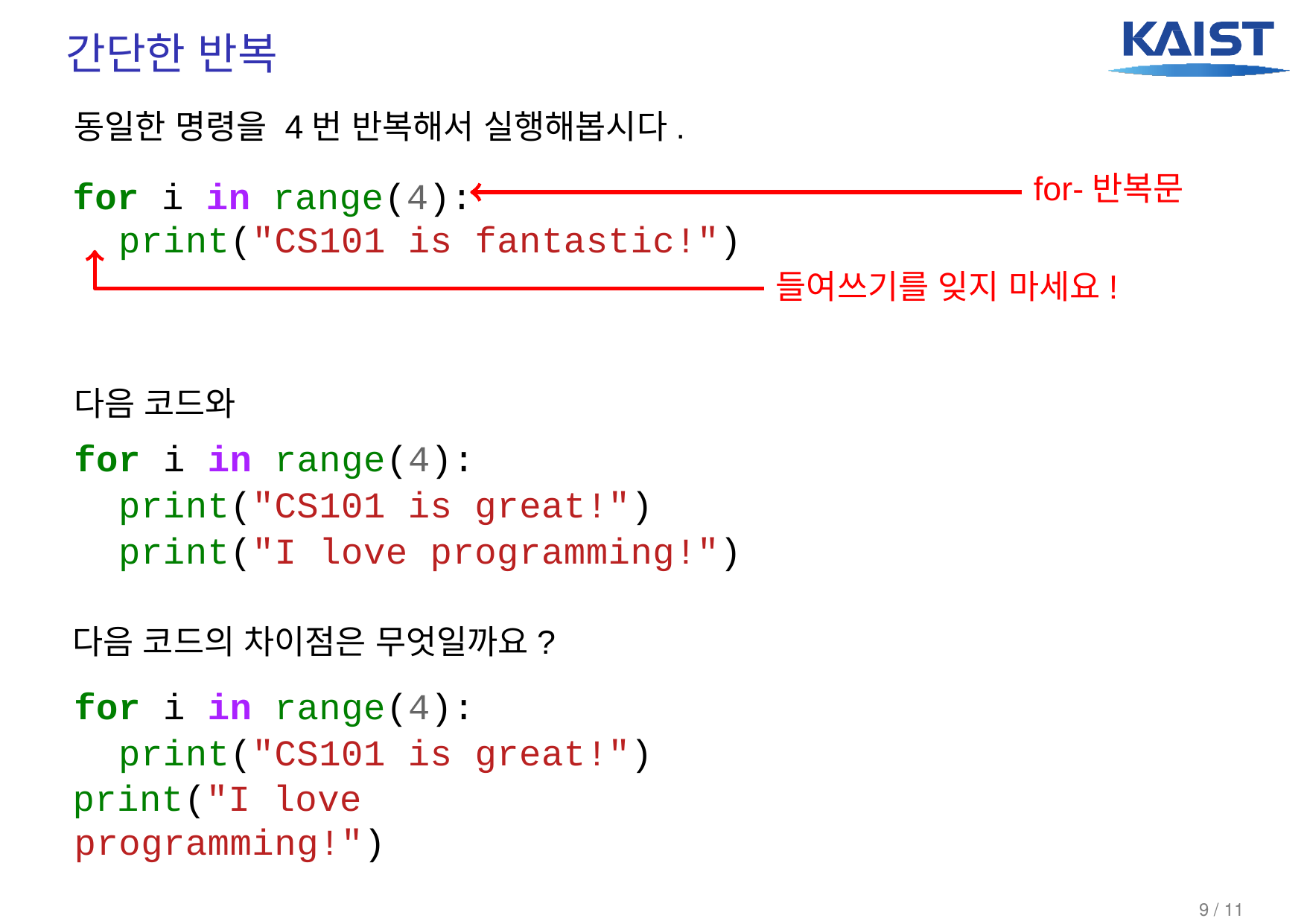

# 간단한 반복

동일한 명령을 4번 반복해서 실행해봅시다.

for-반복문
for i in range(4):
print("CS101 is fantastic!")
들여쓰기를 잊지 마세요!

다음 코드와
for i in range(4):
print("CS101 is great!")
print("I love programming!")

다음 코드의 차이점은 무엇일까요?
for i in range(4):
print("CS101 is great!")
print("I love programming!")

9 / 11